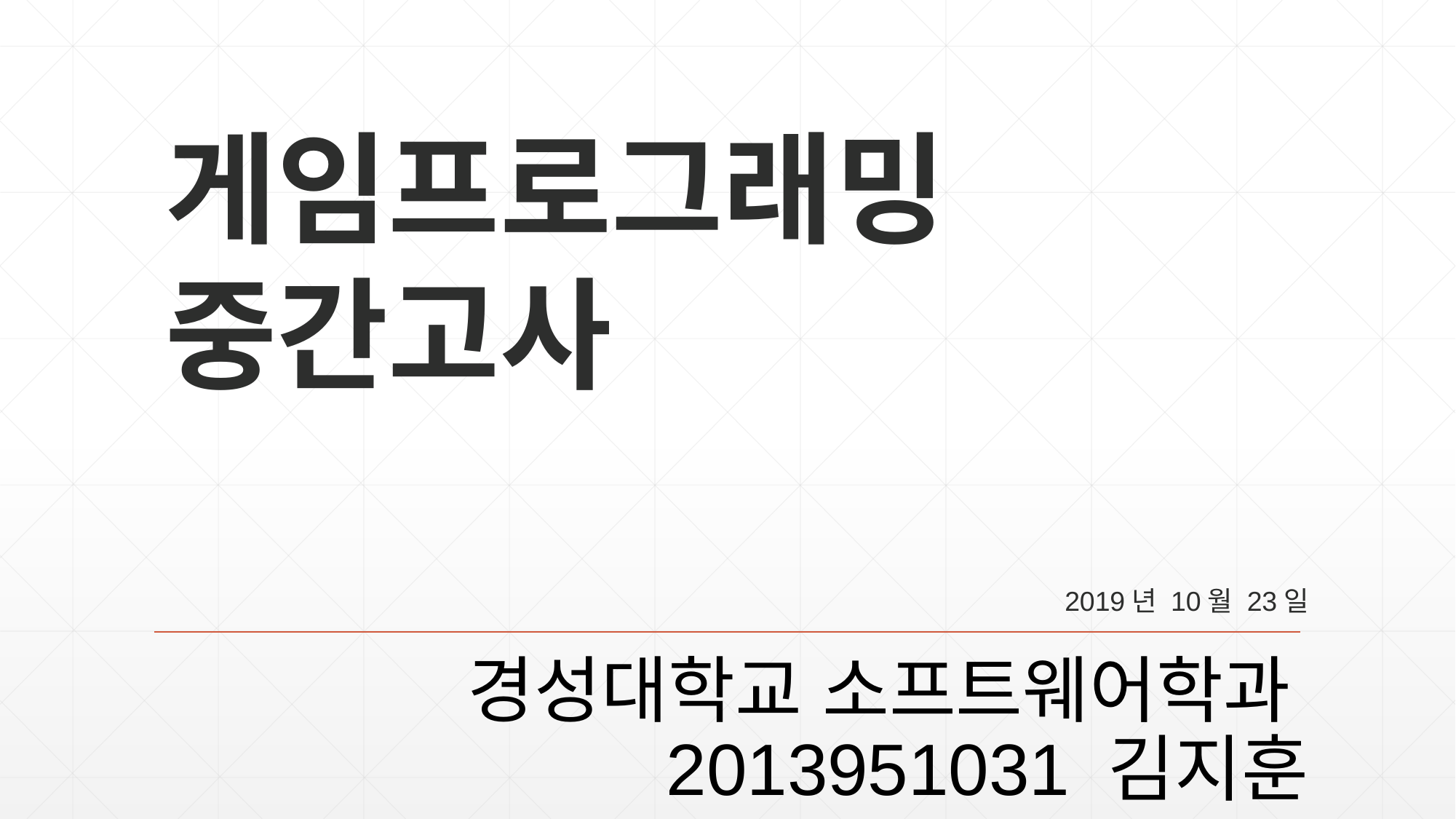

# 게임프로그래밍 중간고사
2019년 10월 23일
경성대학교 소프트웨어학과2013951031 김지훈